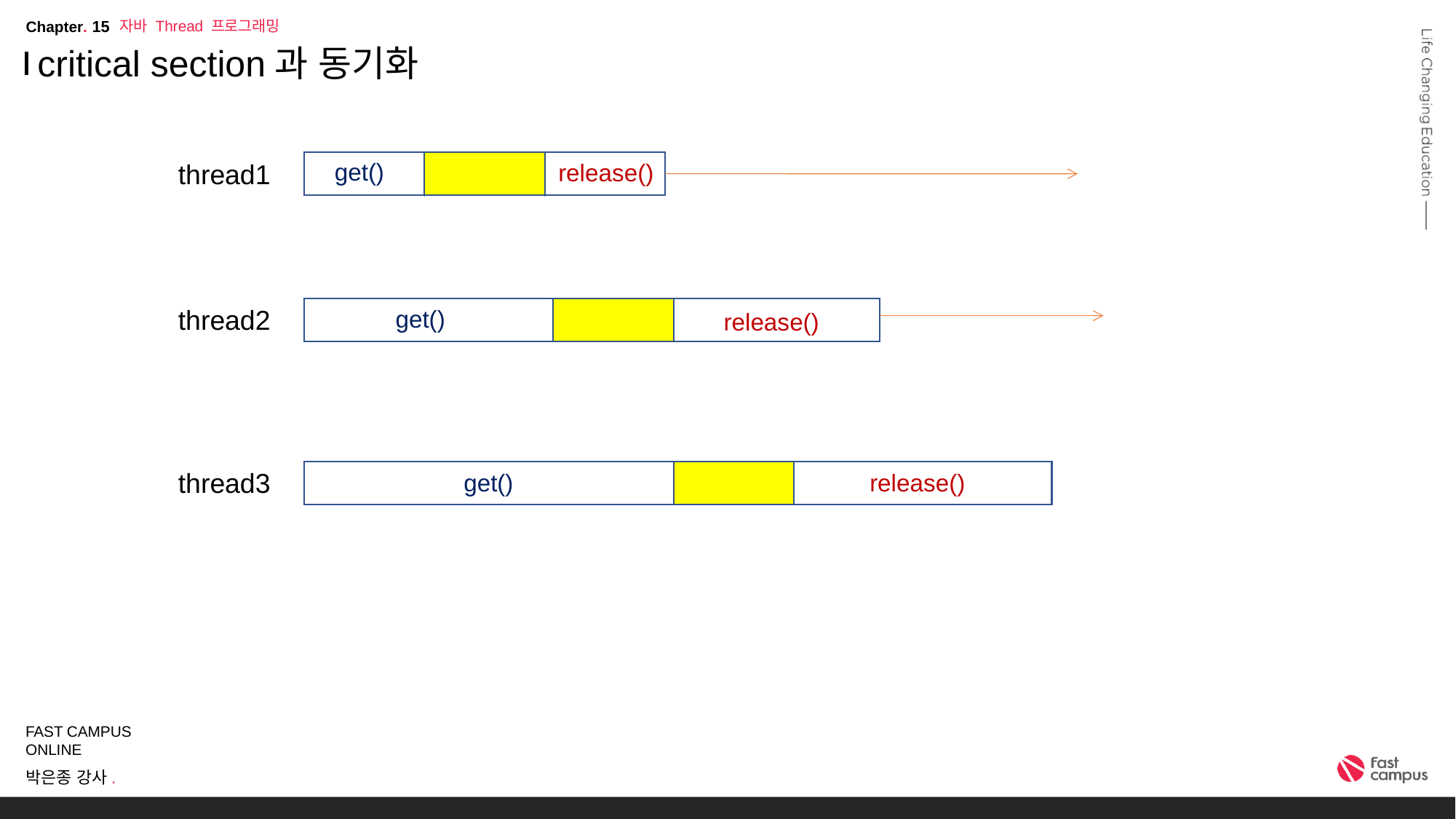

자바 Thread 프로그래밍
15
# critical section과 동기화
get()
thread1

release()
thread2

get()

release()
thread3

get()

release()